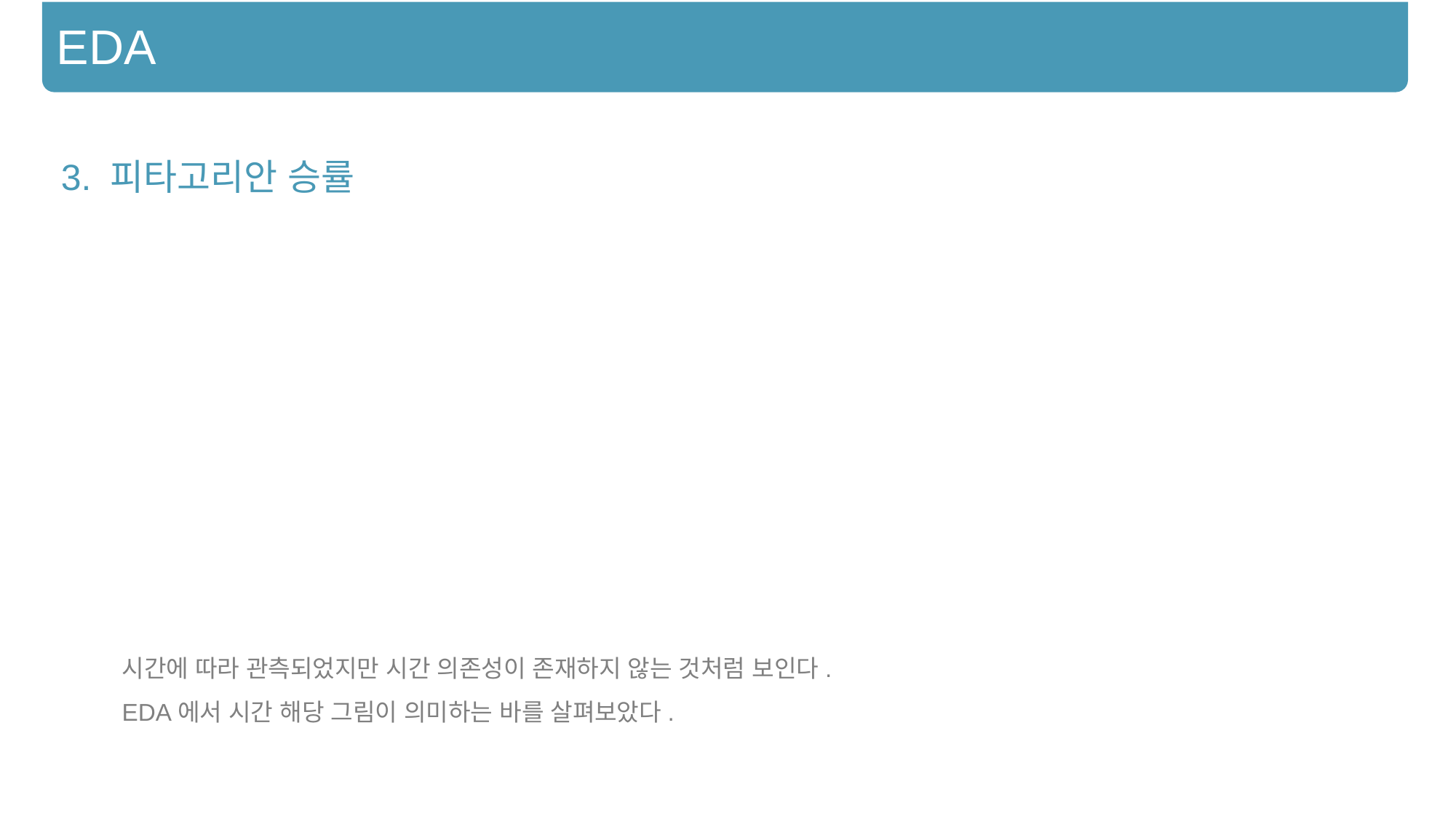

EDA
3. 피타고리안 승률

시간에 따라 관측되었지만 시간 의존성이 존재하지 않는 것처럼 보인다.
EDA에서 시간 해당 그림이 의미하는 바를 살펴보았다.